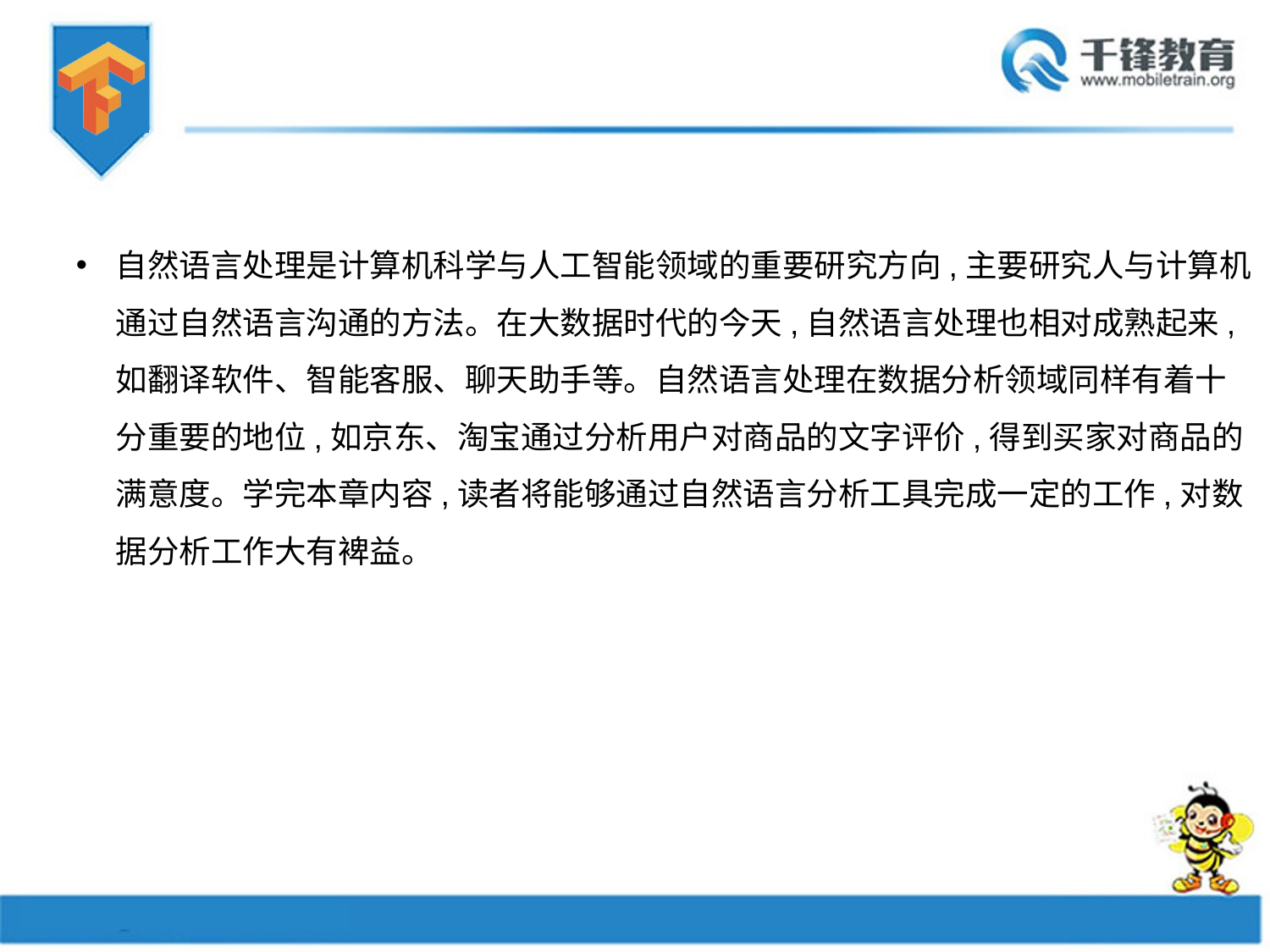

自然语言处理是计算机科学与人工智能领域的重要研究方向,主要研究人与计算机通过自然语言沟通的方法。在大数据时代的今天,自然语言处理也相对成熟起来,如翻译软件、智能客服、聊天助手等。自然语言处理在数据分析领域同样有着十分重要的地位,如京东、淘宝通过分析用户对商品的文字评价,得到买家对商品的满意度。学完本章内容,读者将能够通过自然语言分析工具完成一定的工作,对数据分析工作大有裨益。